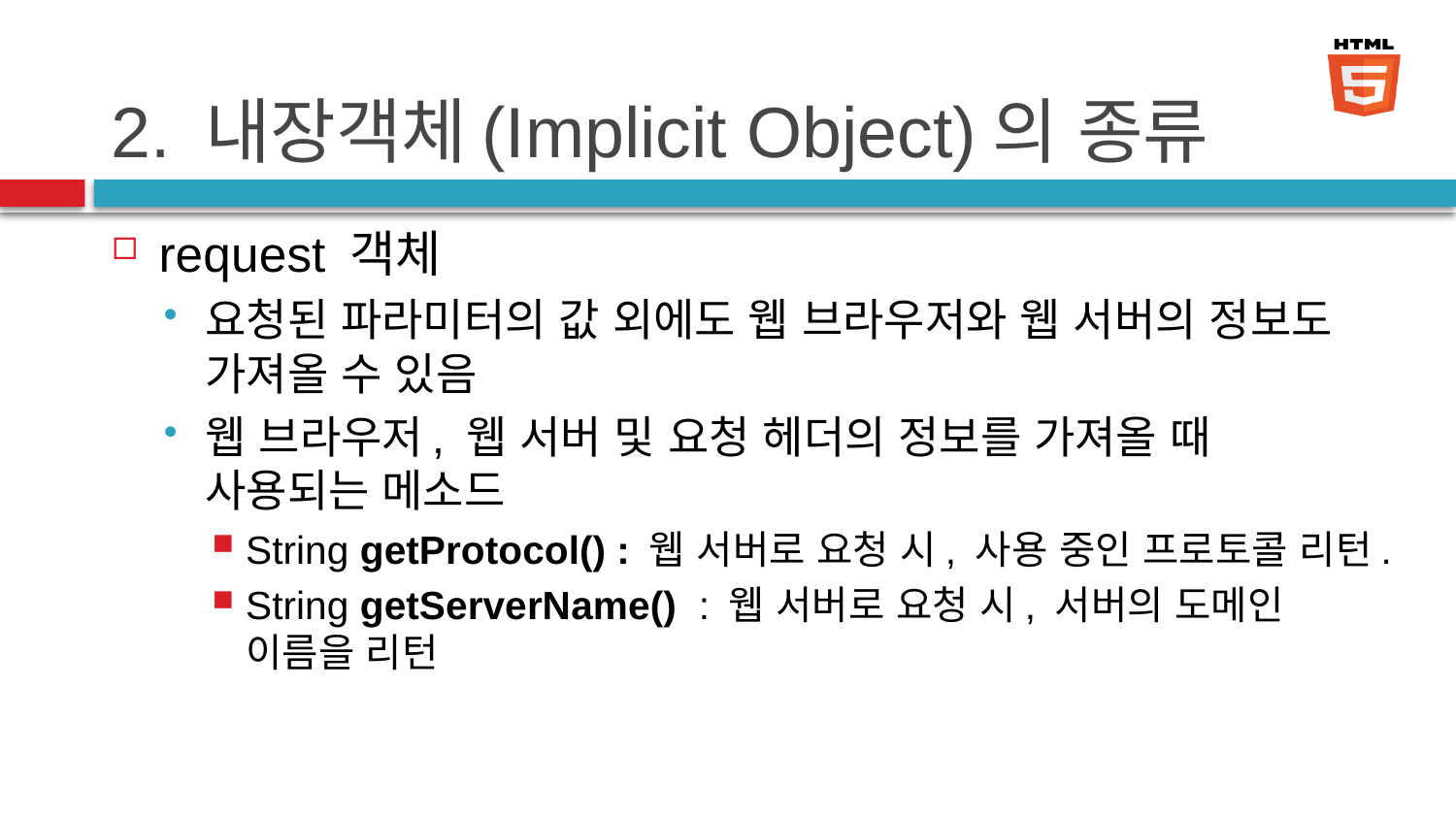

# 2. 내장객체(Implicit Object)의 종류
request 객체
요청된 파라미터의 값 외에도 웹 브라우저와 웹 서버의 정보도 가져올 수 있음
웹 브라우저, 웹 서버 및 요청 헤더의 정보를 가져올 때 사용되는 메소드
String getProtocol() : 웹 서버로 요청 시, 사용 중인 프로토콜 리턴.
String getServerName()  : 웹 서버로 요청 시, 서버의 도메인 이름을 리턴